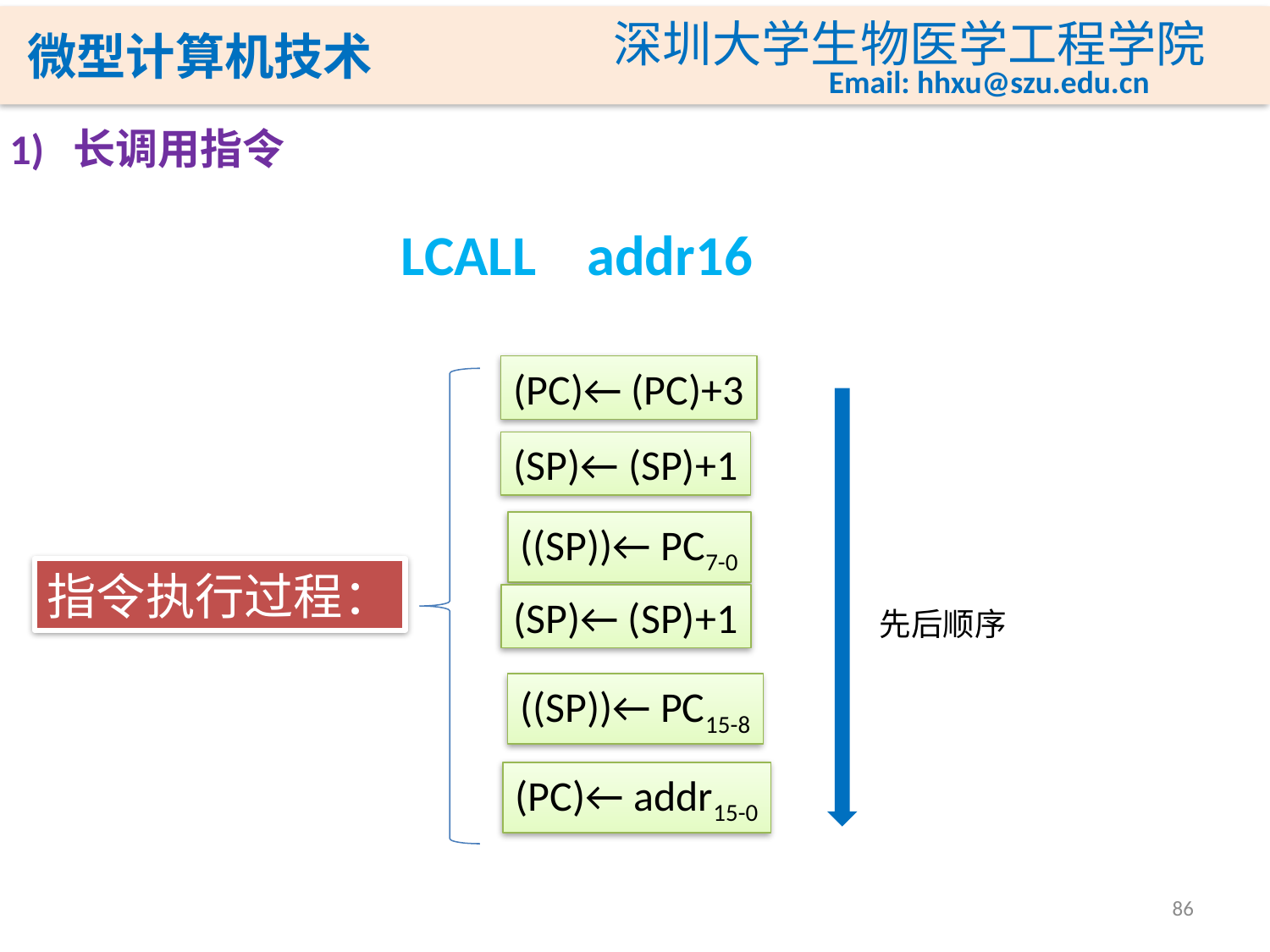

1)  长调用指令
LCALL    addr16
(PC)← (PC)+3

(SP)← (SP)+1
((SP))← PC7-0
指令执行过程：
(SP)← (SP)+1
先后顺序
((SP))← PC15-8
(PC)← addr15-0
86